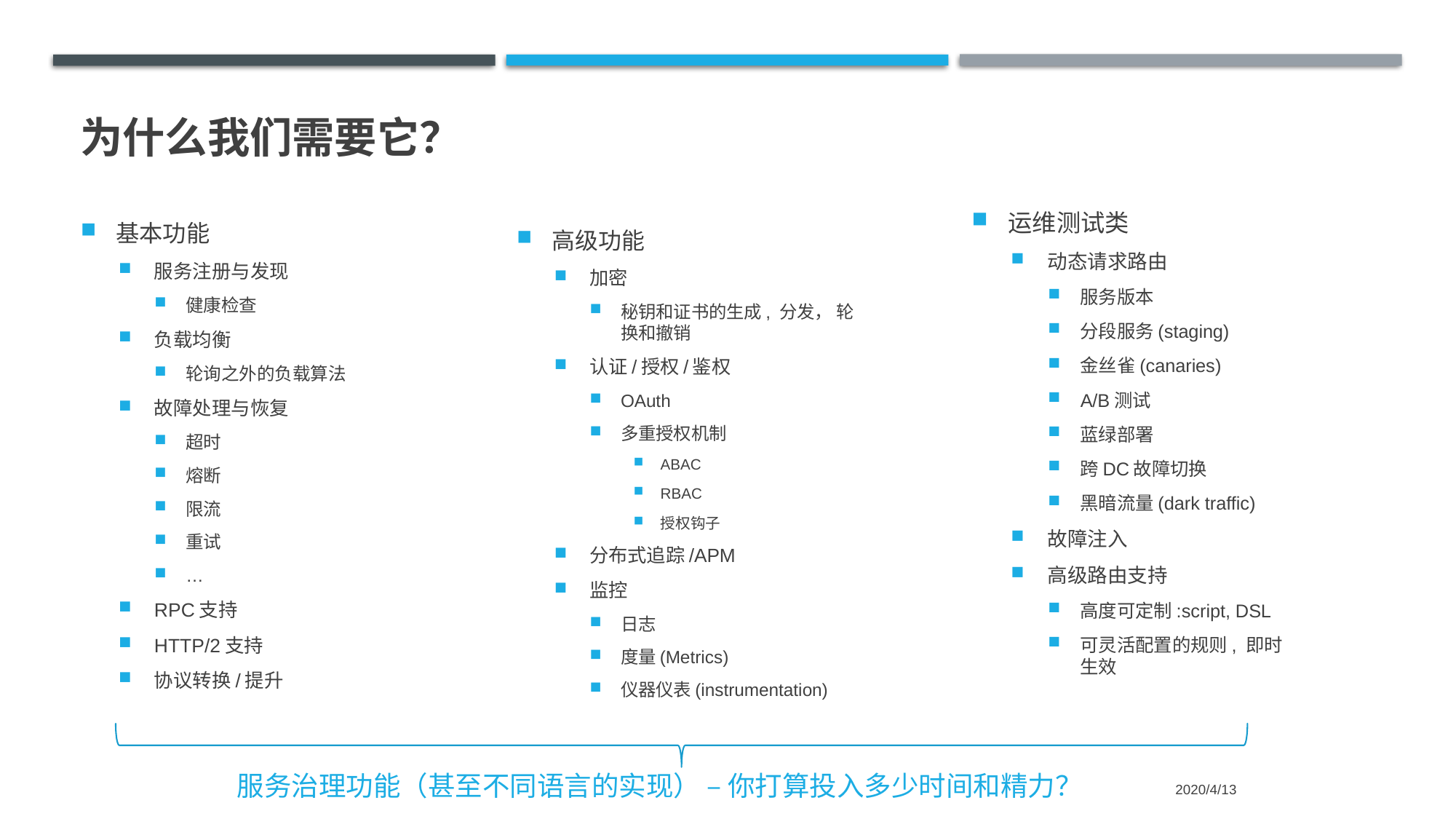

# 为什么我们需要它？

运维测试类
动态请求路由
服务版本
分段服务(staging)
金丝雀(canaries)
A/B测试
蓝绿部署
跨DC故障切换
黑暗流量(dark traffic)
故障注入
高级路由支持
高度可定制:script, DSL
可灵活配置的规则, 即时生效
基本功能
服务注册与发现
健康检查
负载均衡
轮询之外的负载算法
故障处理与恢复
超时
熔断
限流
重试
…
RPC支持
HTTP/2支持
协议转换/提升
高级功能
加密
秘钥和证书的生成, 分发， 轮换和撤销
认证/授权/鉴权
OAuth
多重授权机制
ABAC
RBAC
授权钩子
分布式追踪/APM
监控
日志
度量(Metrics)
仪器仪表(instrumentation)
服务治理功能（甚至不同语言的实现） – 你打算投入多少时间和精力？
2020/4/13